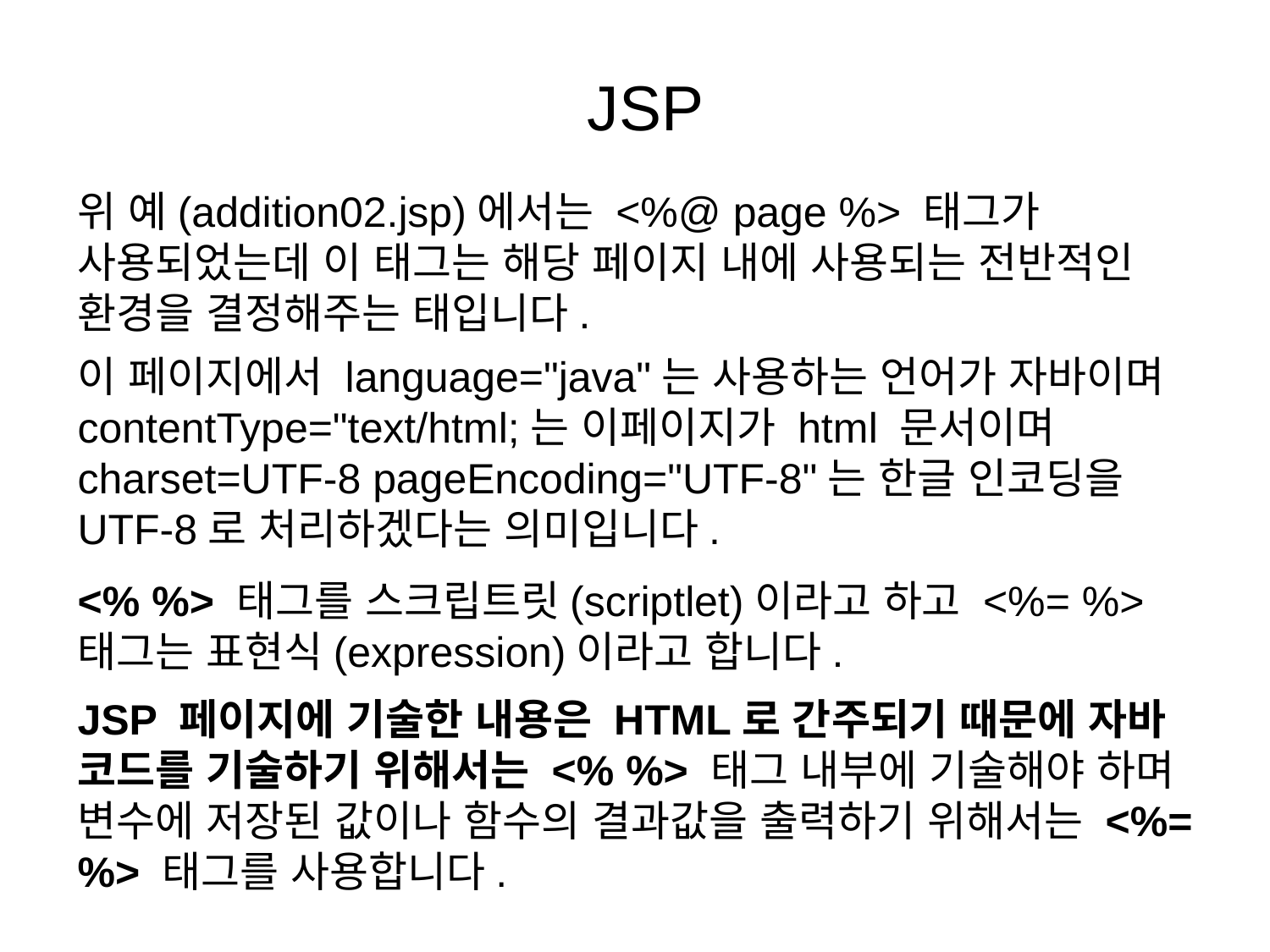

# JSP
위 예(addition02.jsp)에서는 <%@ page %> 태그가 사용되었는데 이 태그는 해당 페이지 내에 사용되는 전반적인 환경을 결정해주는 태입니다.

이 페이지에서 language="java"는 사용하는 언어가 자바이며 contentType="text/html;는 이페이지가 html 문서이며 charset=UTF-8 pageEncoding="UTF-8"는 한글 인코딩을 UTF-8로 처리하겠다는 의미입니다.

<% %> 태그를 스크립트릿(scriptlet)이라고 하고 <%= %> 태그는 표현식(expression)이라고 합니다.

JSP 페이지에 기술한 내용은 HTML로 간주되기 때문에 자바 코드를 기술하기 위해서는 <% %> 태그 내부에 기술해야 하며 변수에 저장된 값이나 함수의 결과값을 출력하기 위해서는 <%= %> 태그를 사용합니다.